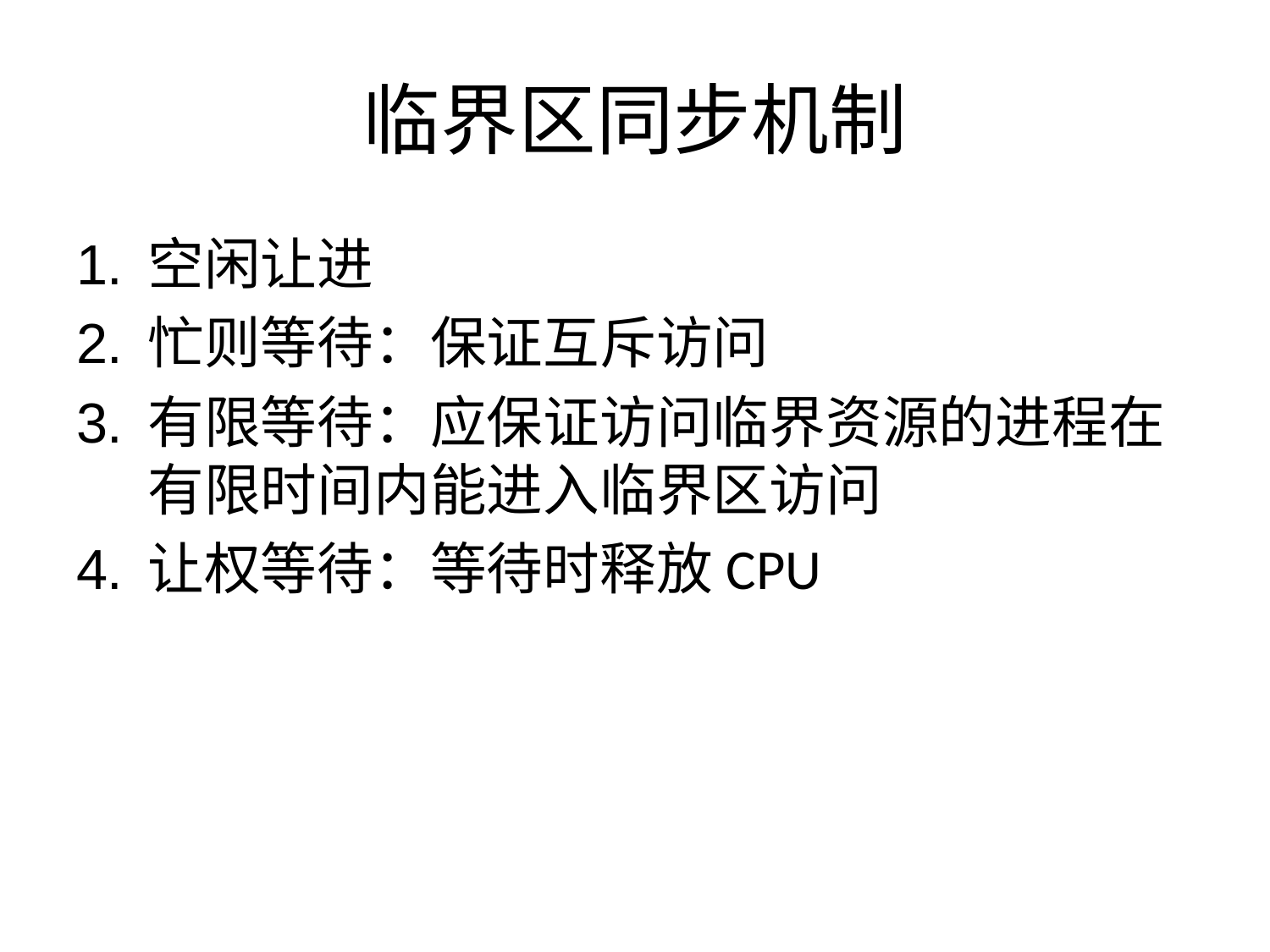

# 临界区同步机制
空闲让进
忙则等待：保证互斥访问
有限等待：应保证访问临界资源的进程在有限时间内能进入临界区访问
让权等待：等待时释放CPU